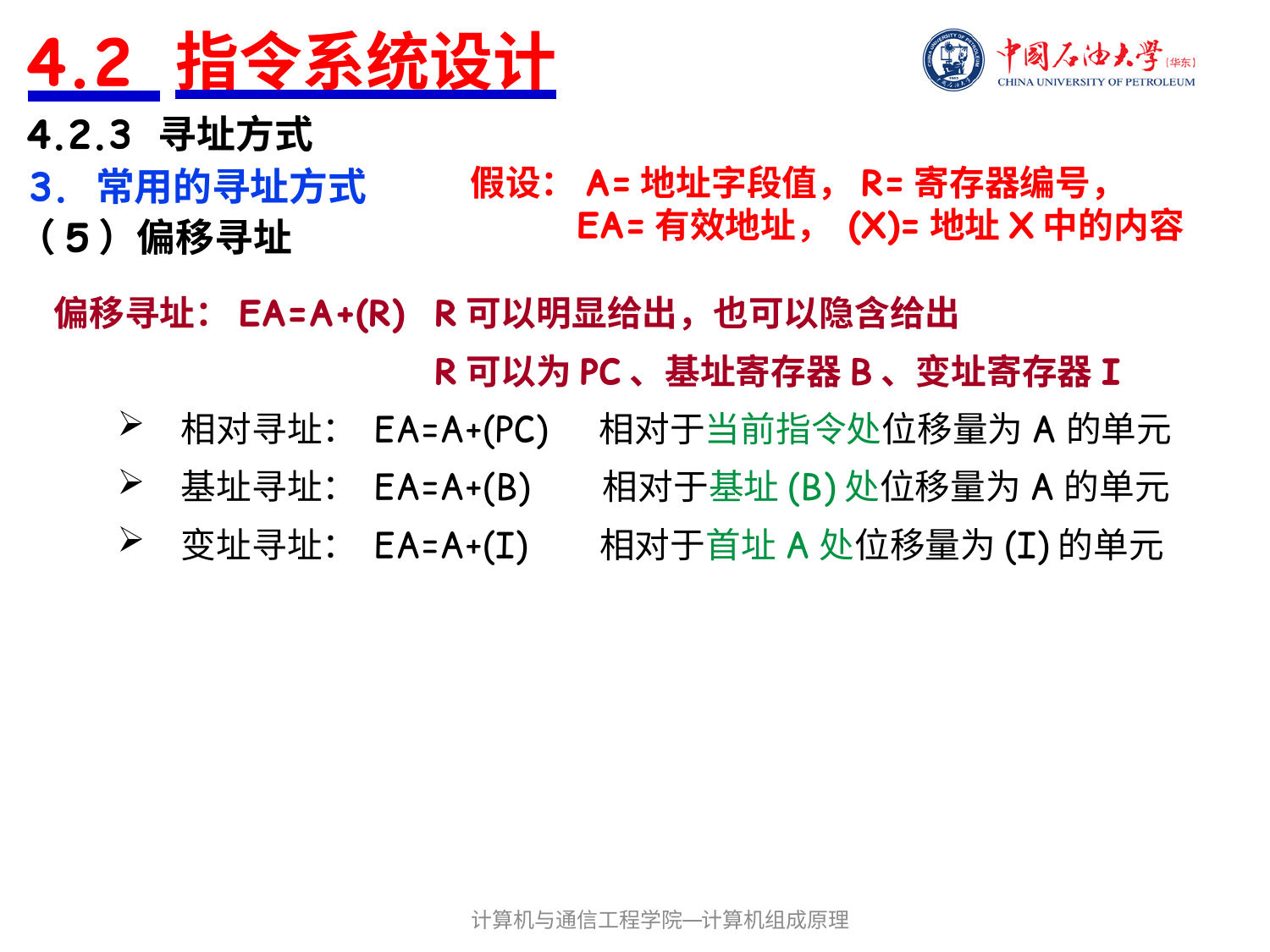

# 4.2 指令系统设计
4.2.3 寻址方式
3. 常用的寻址方式
假设：A=地址字段值，R=寄存器编号，
       EA=有效地址， (X)=地址X中的内容
（5）偏移寻址
偏移寻址：EA=A+(R)  R可以明显给出，也可以隐含给出
                         R可以为PC、基址寄存器B、变址寄存器I
 相对寻址： EA=A+(PC)    相对于当前指令处位移量为A的单元
 基址寻址： EA=A+(B)      相对于基址(B)处位移量为A的单元
 变址寻址： EA=A+(I)      相对于首址A处位移量为(I)的单元
计算机与通信工程学院—计算机组成原理
34